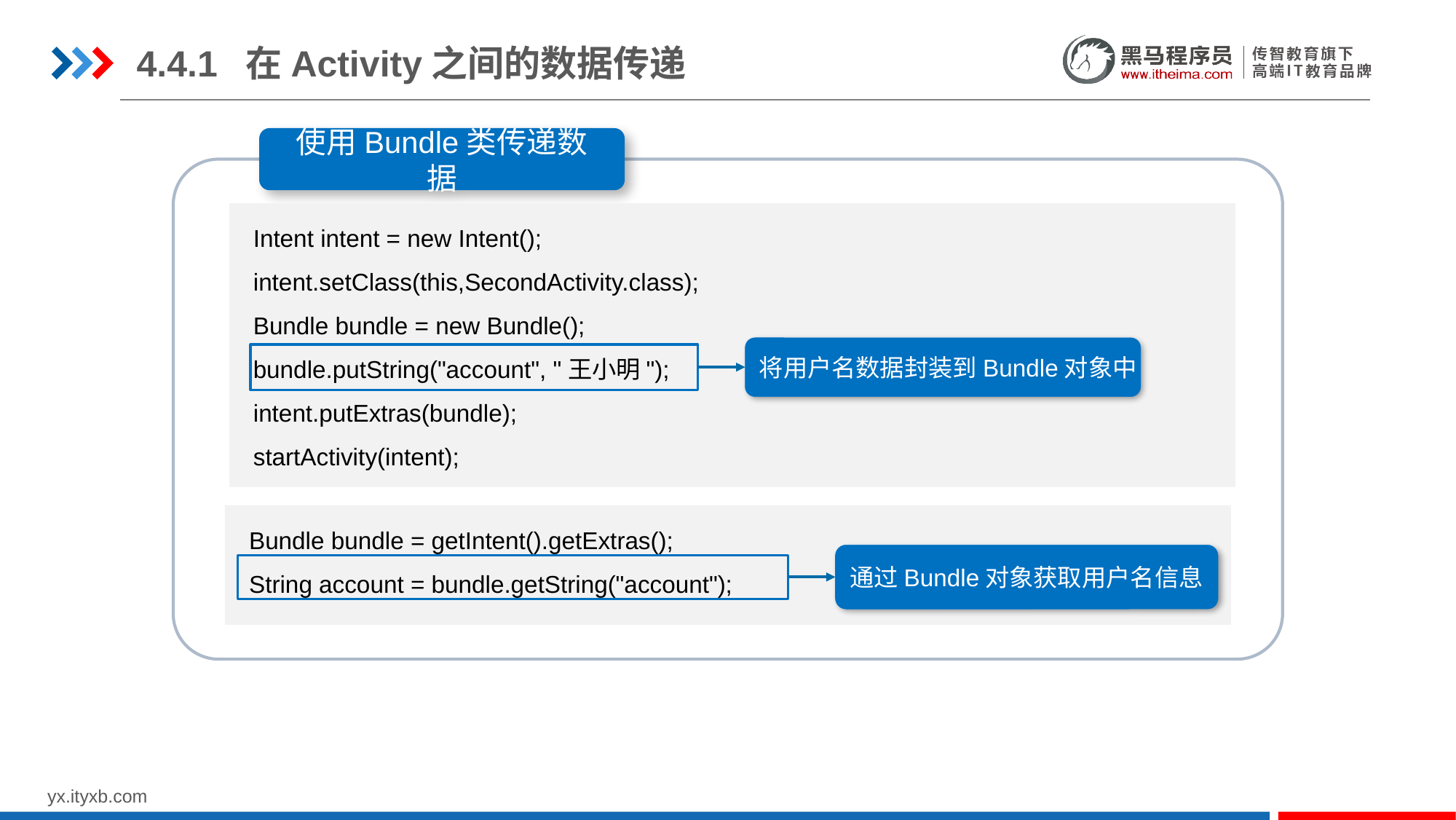

4.4.1	在Activity之间的数据传递
使用Bundle类传递数据

  Intent intent = new Intent();
  intent.setClass(this,SecondActivity.class);
  Bundle bundle = new Bundle();
  bundle.putString("account", "王小明");
  intent.putExtras(bundle);
  startActivity(intent);
 将用户名数据封装到Bundle对象中

  Bundle bundle = getIntent().getExtras();
  String account = bundle.getString("account");
 通过Bundle对象获取用户名信息